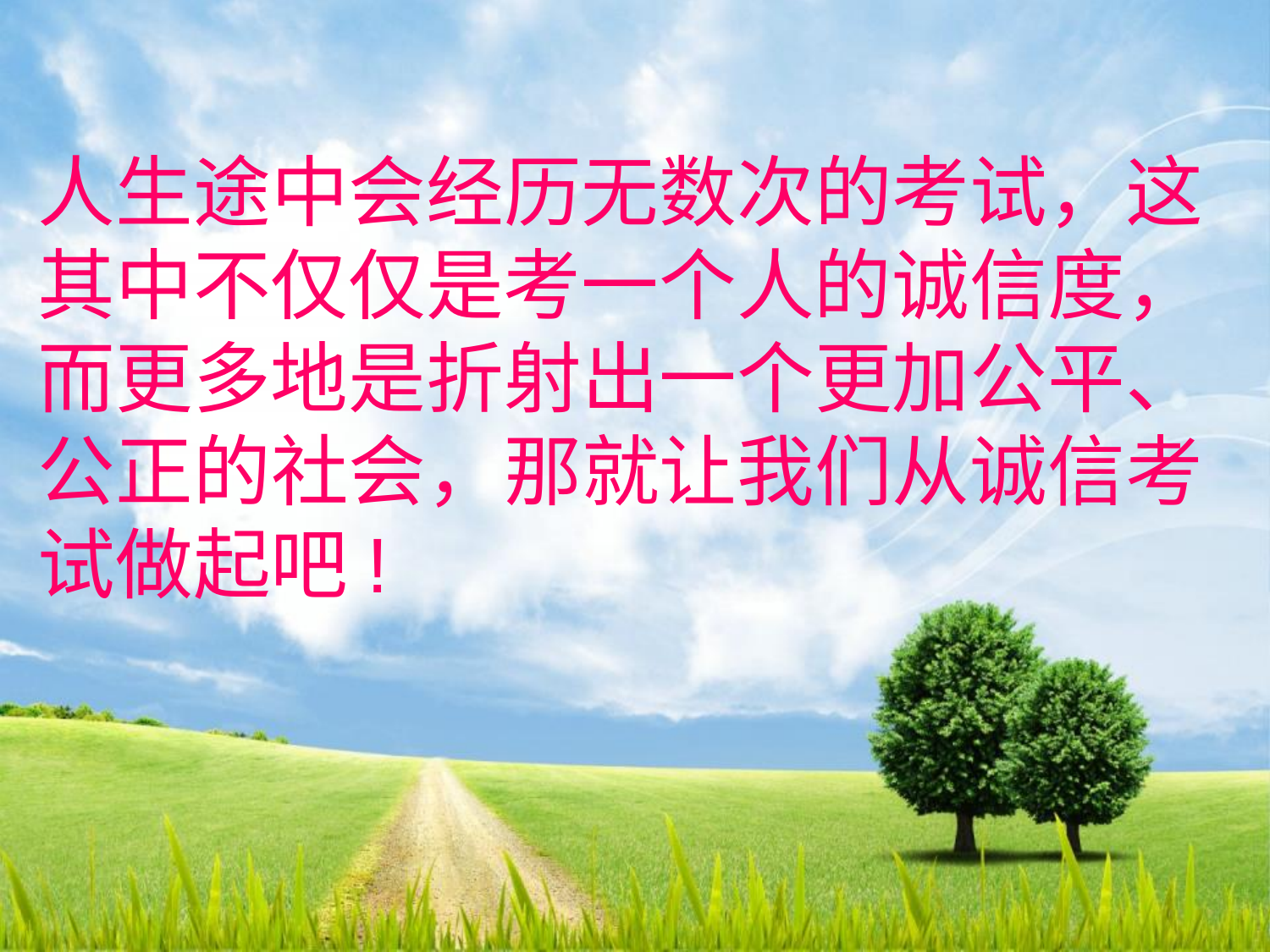

人生途中会经历无数次的考试，这其中不仅仅是考一个人的诚信度，而更多地是折射出一个更加公平、公正的社会，那就让我们从诚信考试做起吧!